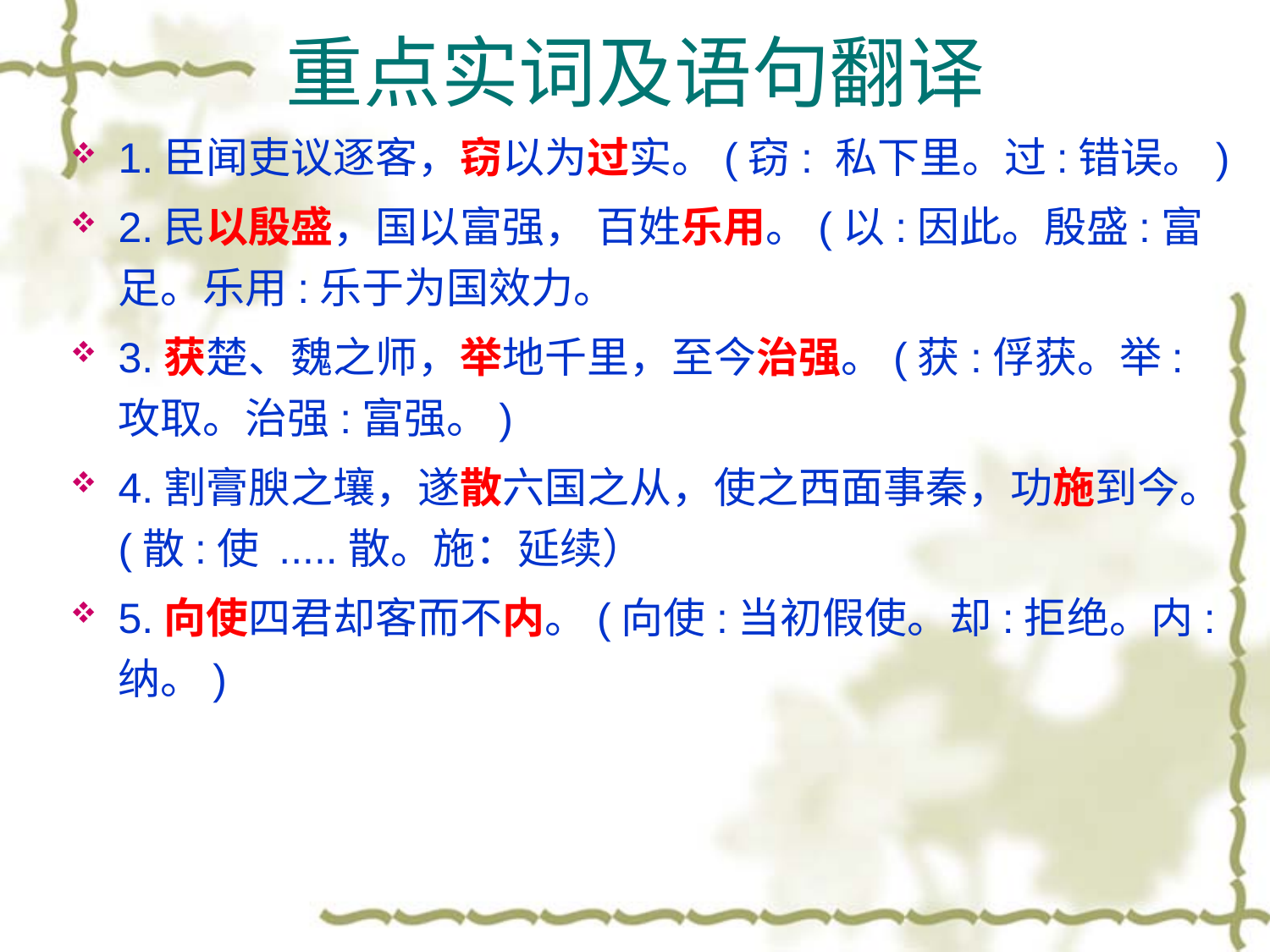

# 重点实词及语句翻译
1.臣闻吏议逐客，窃以为过实。(窃: 私下里。过:错误。)
2.民以殷盛，国以富强， 百姓乐用。(以:因此。殷盛:富足。乐用:乐于为国效力。
3.获楚、魏之师，举地千里，至今治强。(获:俘获。举:攻取。治强:富强。)
4.割膏腴之壤，遂散六国之从，使之西面事秦，功施到今。(散:使 .....散。施：延续）
5.向使四君却客而不内。(向使:当初假使。却:拒绝。内:纳。)